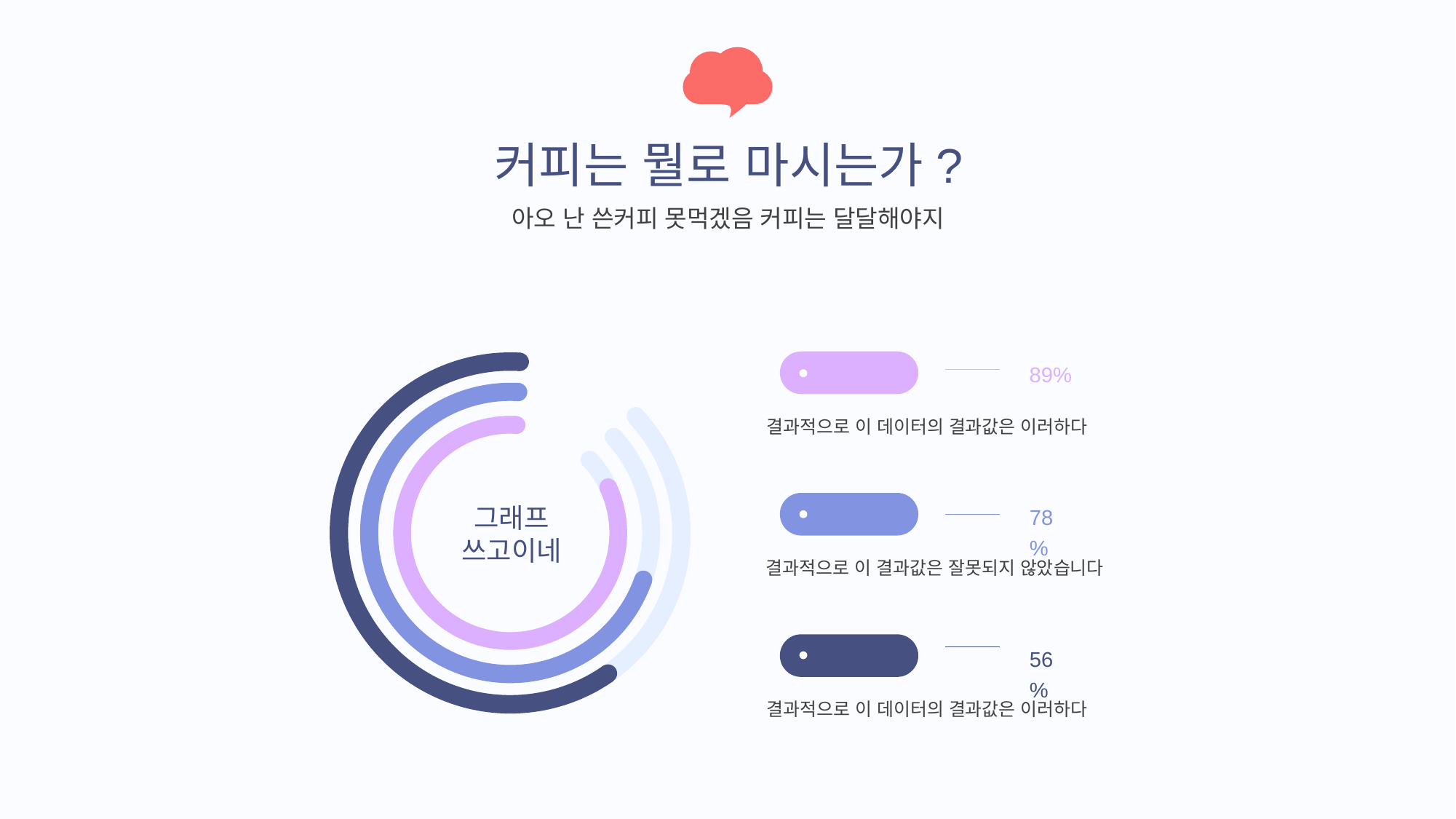

질문.
커피는 뭘로 마시는가?
아오 난 쓴커피 못먹겠음 커피는 달달해야지
89%

데이터 하나

결과적으로 이 데이터의 결과값은 이러하다

데이터 두울

78%
결과적으로 이 결과값은 잘못되지 않았습니다
그래프
쓰고이네

데이터 세엣

56%
결과적으로 이 데이터의 결과값은 이러하다